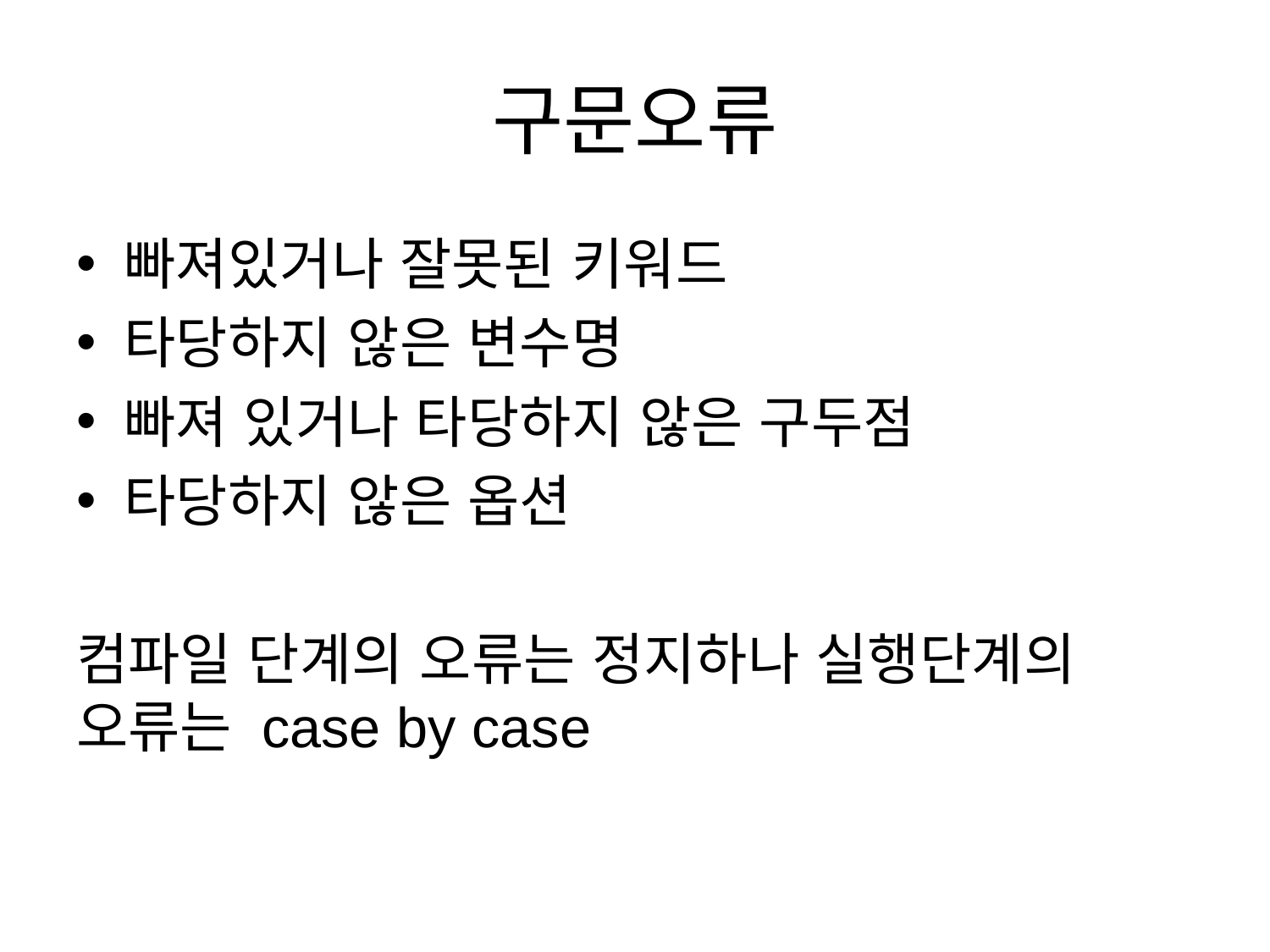

# 구문오류
빠져있거나 잘못된 키워드
타당하지 않은 변수명
빠져 있거나 타당하지 않은 구두점
타당하지 않은 옵션

컴파일 단계의 오류는 정지하나 실행단계의 오류는 case by case